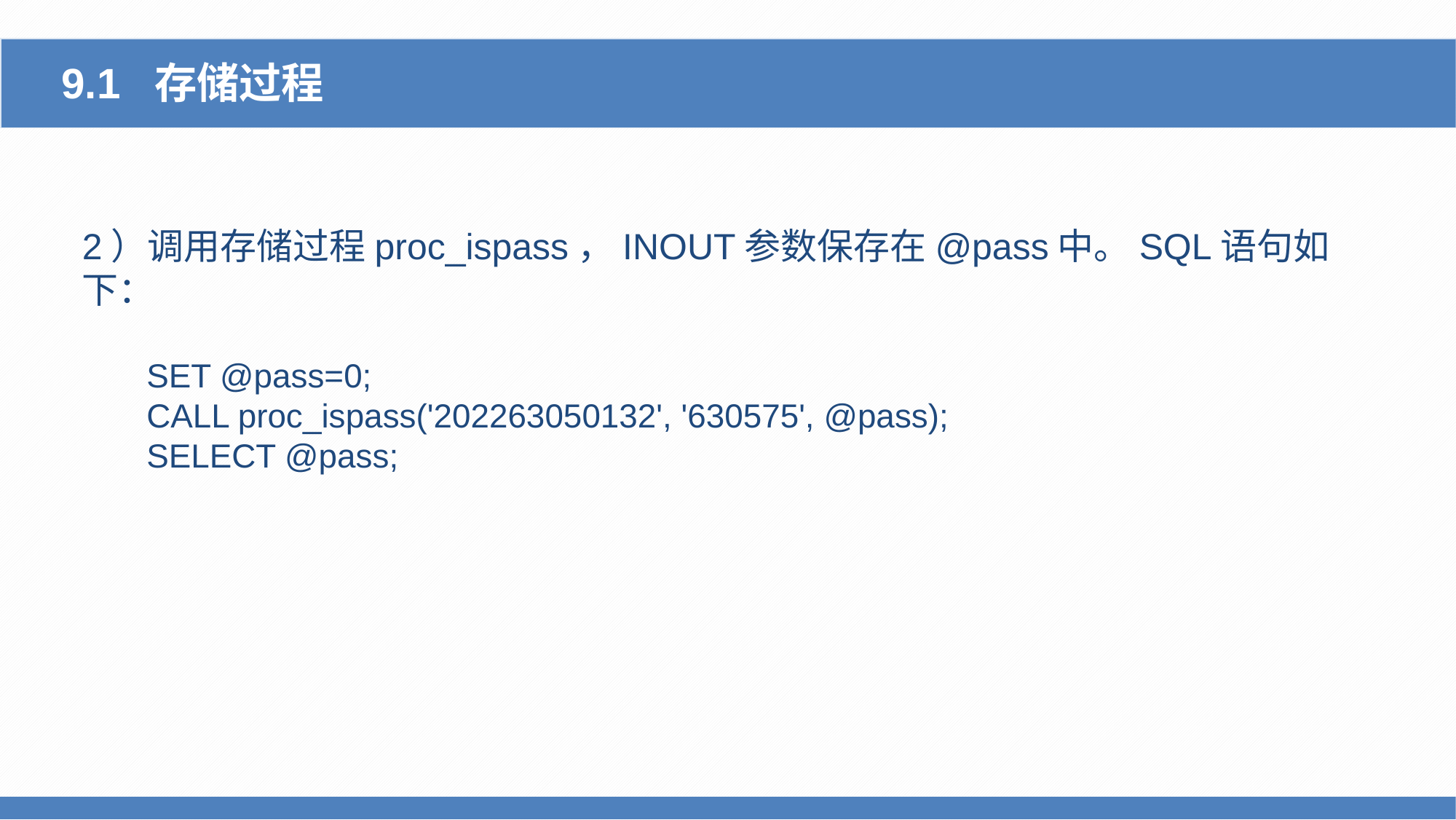

9.1  存储过程
2）调用存储过程proc_ispass，INOUT参数保存在@pass中。SQL语句如下：

SET @pass=0;
CALL proc_ispass('202263050132', '630575', @pass);
SELECT @pass;